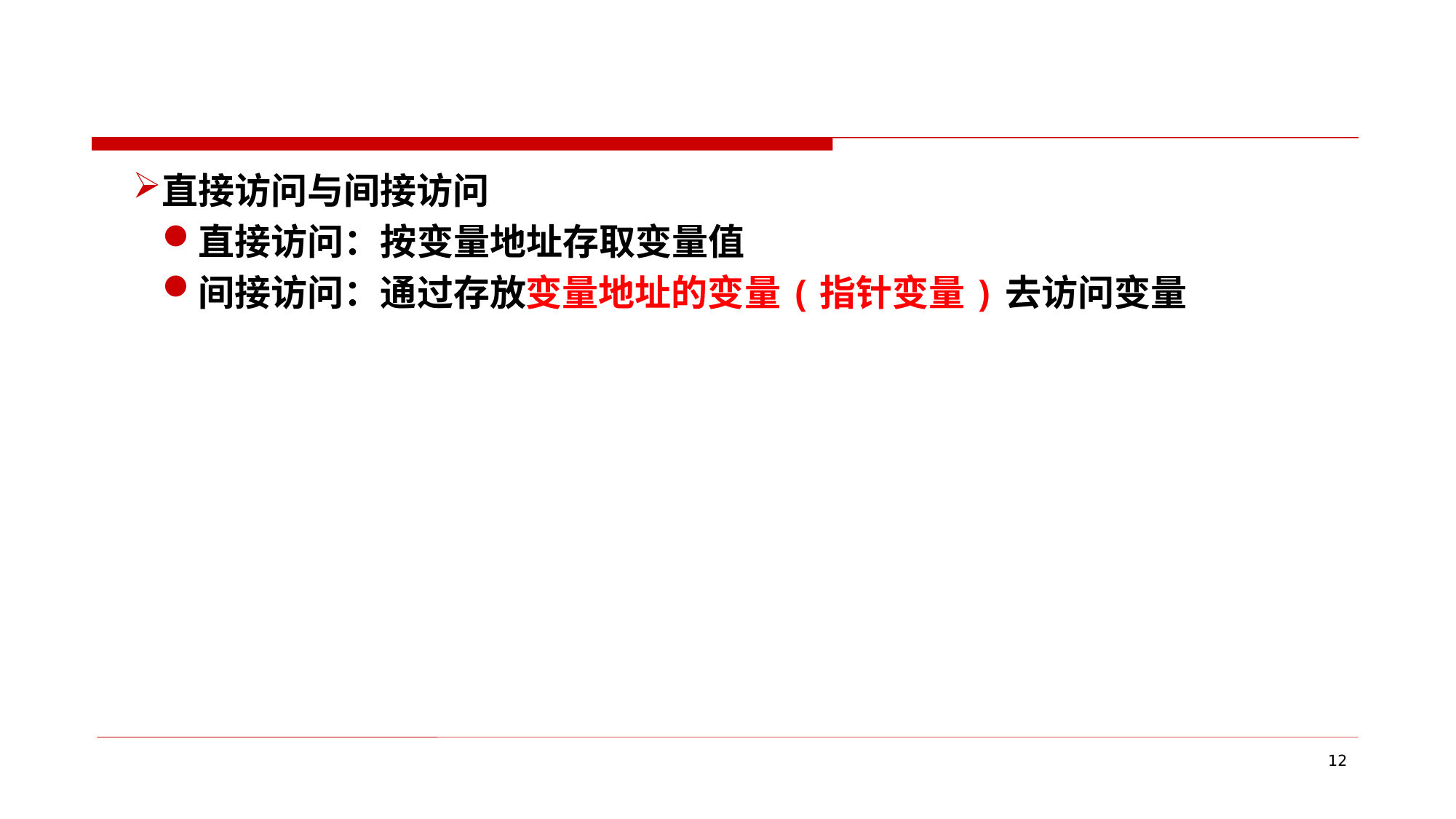

直接访问与间接访问
直接访问：按变量地址存取变量值
间接访问：通过存放变量地址的变量(指针变量)去访问变量
12